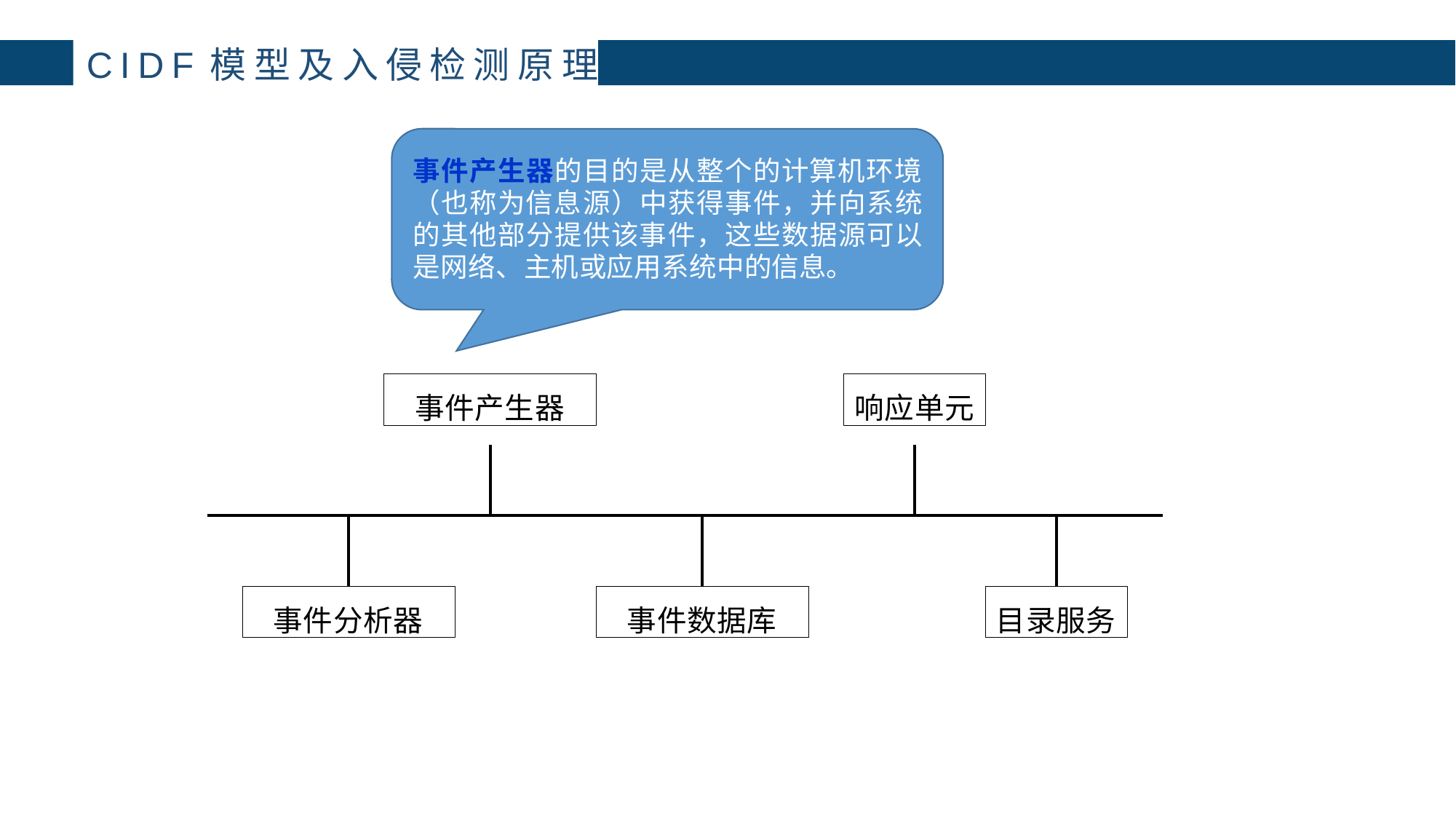

# CIDF模型及入侵检测原理
事件产生器的目的是从整个的计算机环境（也称为信息源）中获得事件，并向系统的其他部分提供该事件，这些数据源可以是网络、主机或应用系统中的信息。
事件产生器
响应单元

事件分析器
事件数据库
目录服务